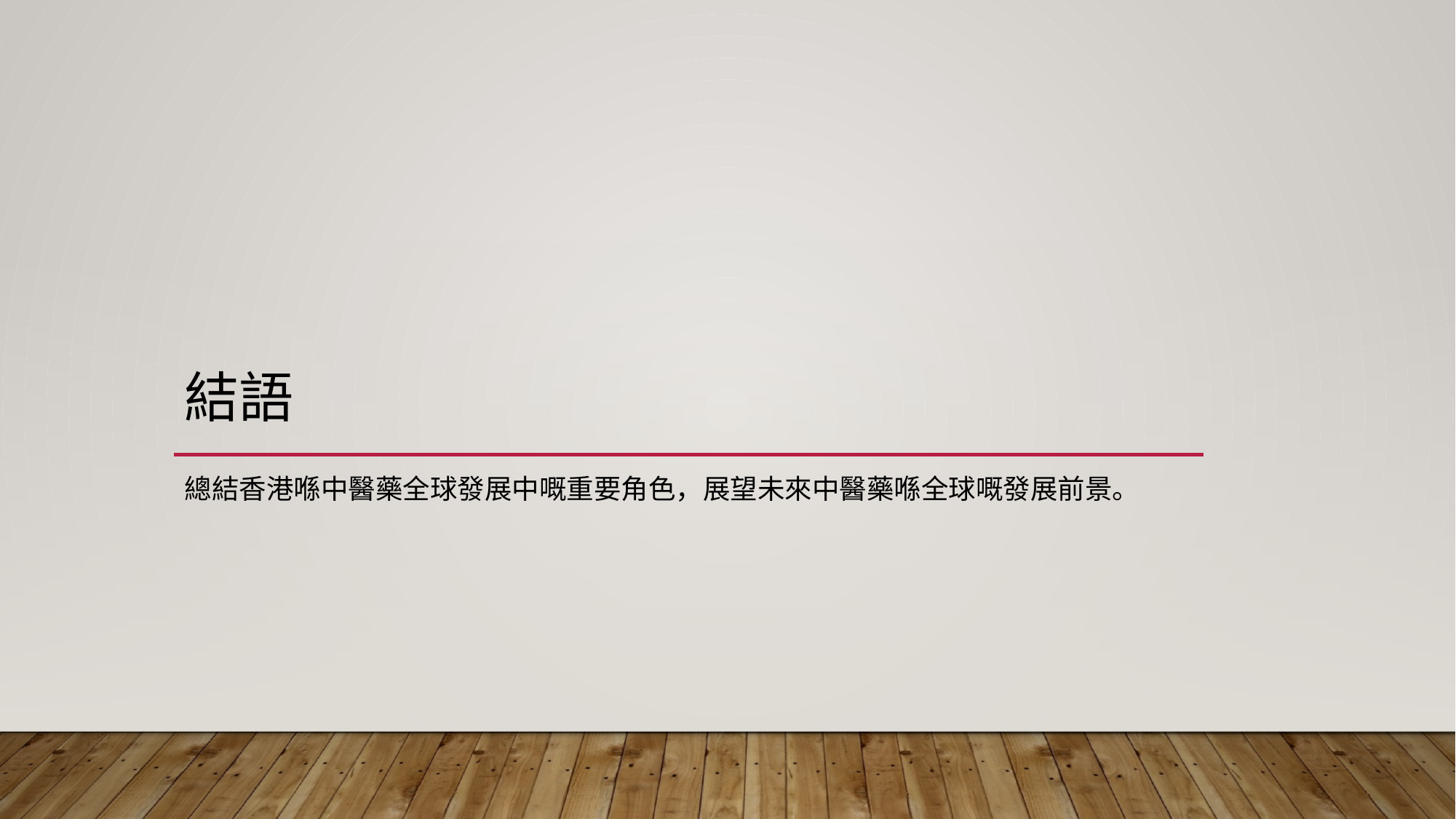

# 結語
總結香港喺中醫藥全球發展中嘅重要角色，展望未來中醫藥喺全球嘅發展前景。